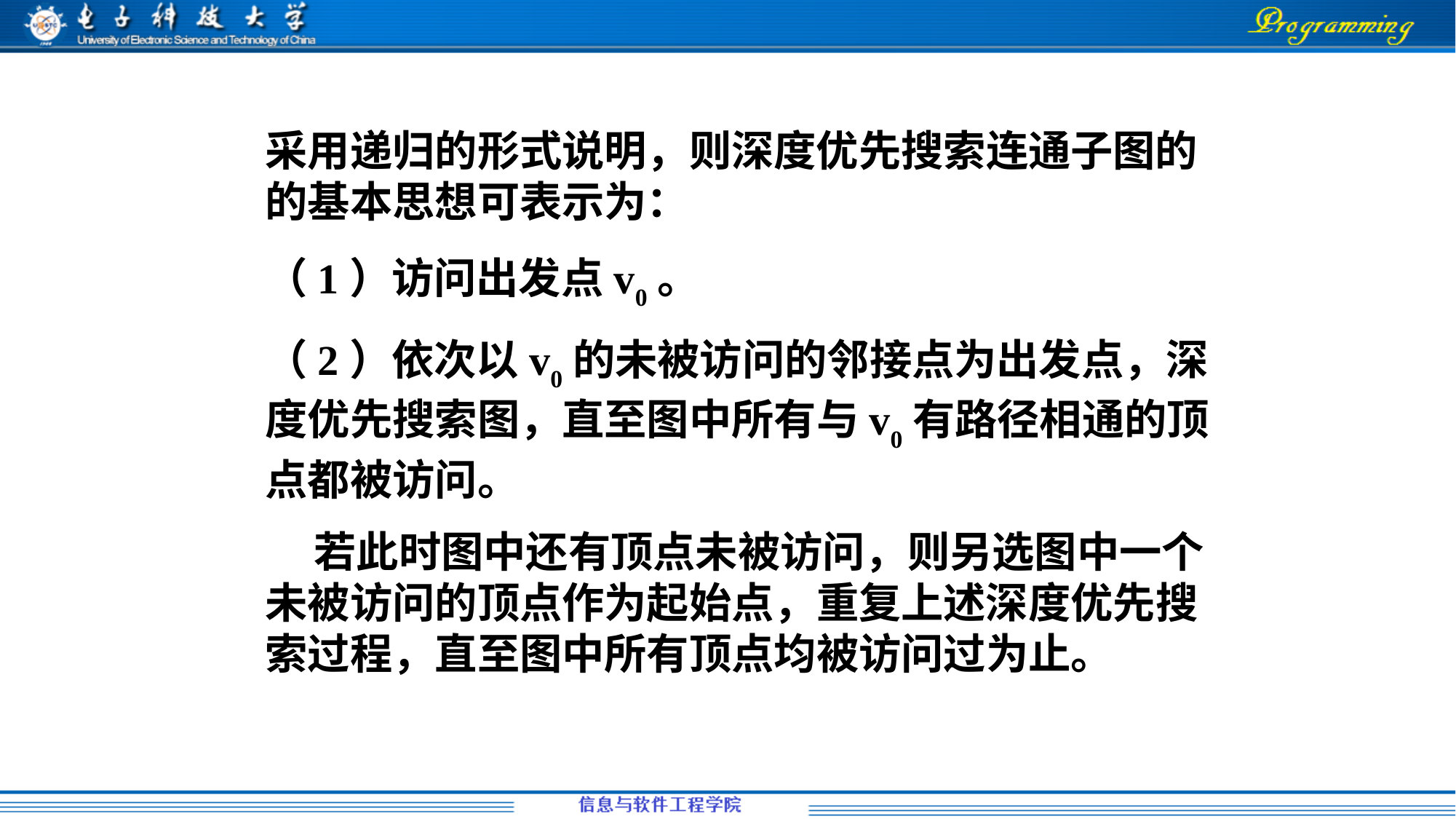

采用递归的形式说明，则深度优先搜索连通子图的的基本思想可表示为：
（1）访问出发点v0。
（2）依次以v0的未被访问的邻接点为出发点，深度优先搜索图，直至图中所有与v0有路径相通的顶点都被访问。
    若此时图中还有顶点未被访问，则另选图中一个未被访问的顶点作为起始点，重复上述深度优先搜索过程，直至图中所有顶点均被访问过为止。